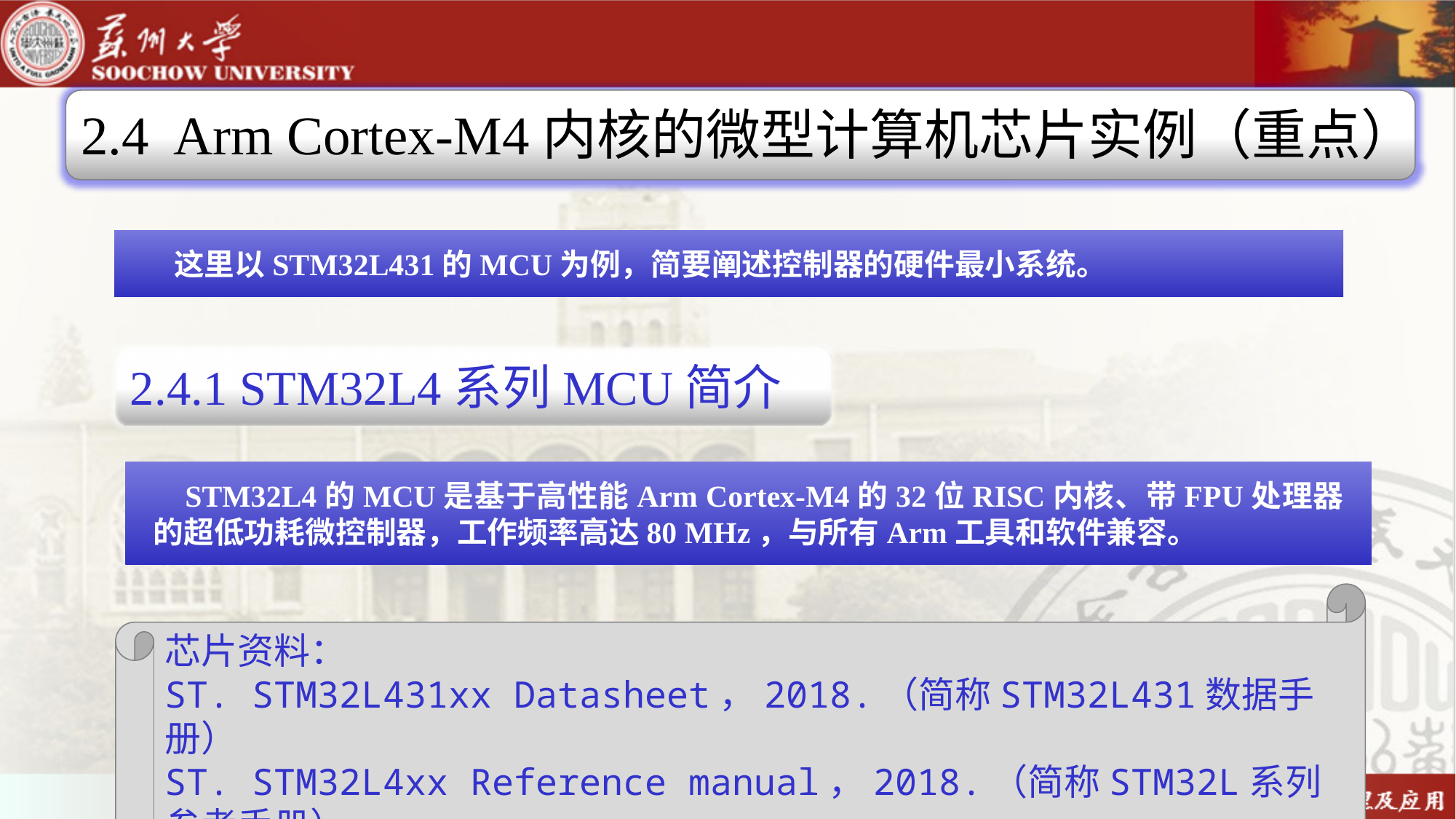

2.4  Arm Cortex-M4内核的微型计算机芯片实例（重点）
这里以STM32L431的MCU为例，简要阐述控制器的硬件最小系统。
2.4.1 STM32L4系列MCU简介

STM32L4的MCU是基于高性能Arm Cortex-M4的32位RISC内核、带FPU处理器的超低功耗微控制器，工作频率高达80 MHz，与所有Arm工具和软件兼容。
芯片资料：
ST. STM32L431xx Datasheet，2018.（简称STM32L431数据手册）
ST. STM32L4xx Reference manual，2018.（简称STM32L系列参考手册）